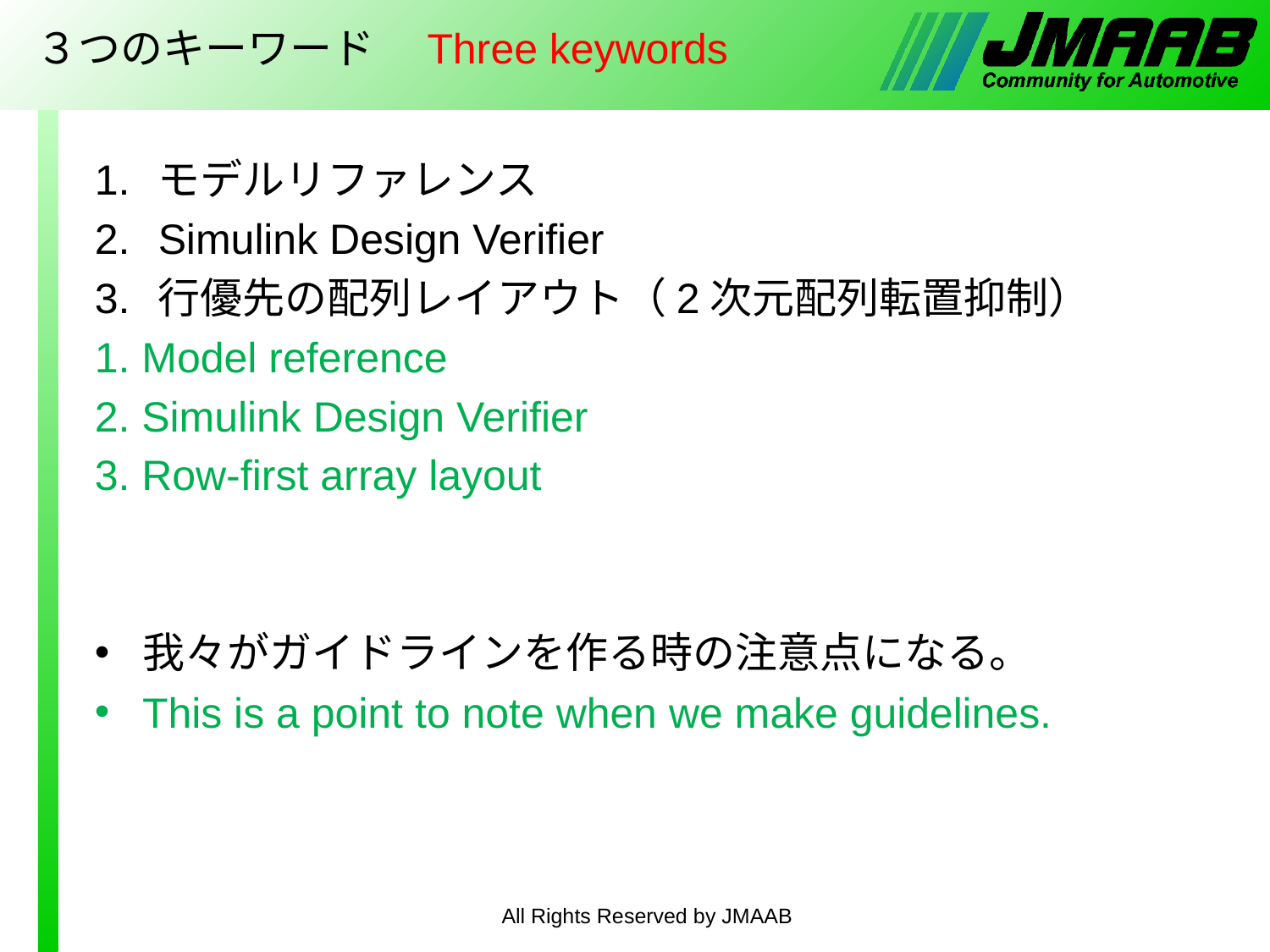

# ３つのキーワード　Three keywords
モデルリファレンス
Simulink Design Verifier
行優先の配列レイアウト（2次元配列転置抑制）
1. Model reference
2. Simulink Design Verifier
3. Row-first array layout

我々がガイドラインを作る時の注意点になる。
This is a point to note when we make guidelines.